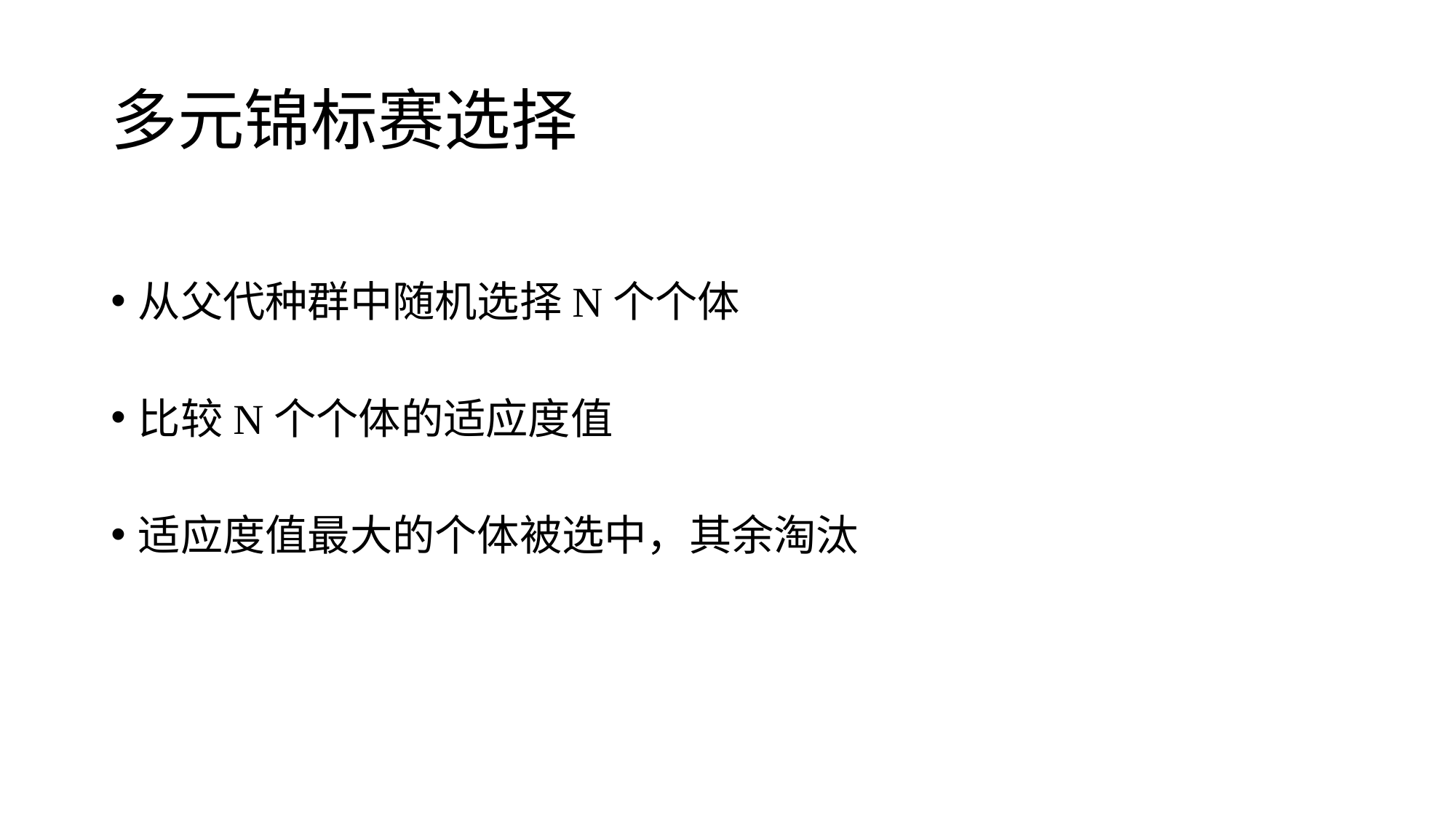

# 多元锦标赛选择
从父代种群中随机选择N个个体
比较N个个体的适应度值
适应度值最大的个体被选中，其余淘汰